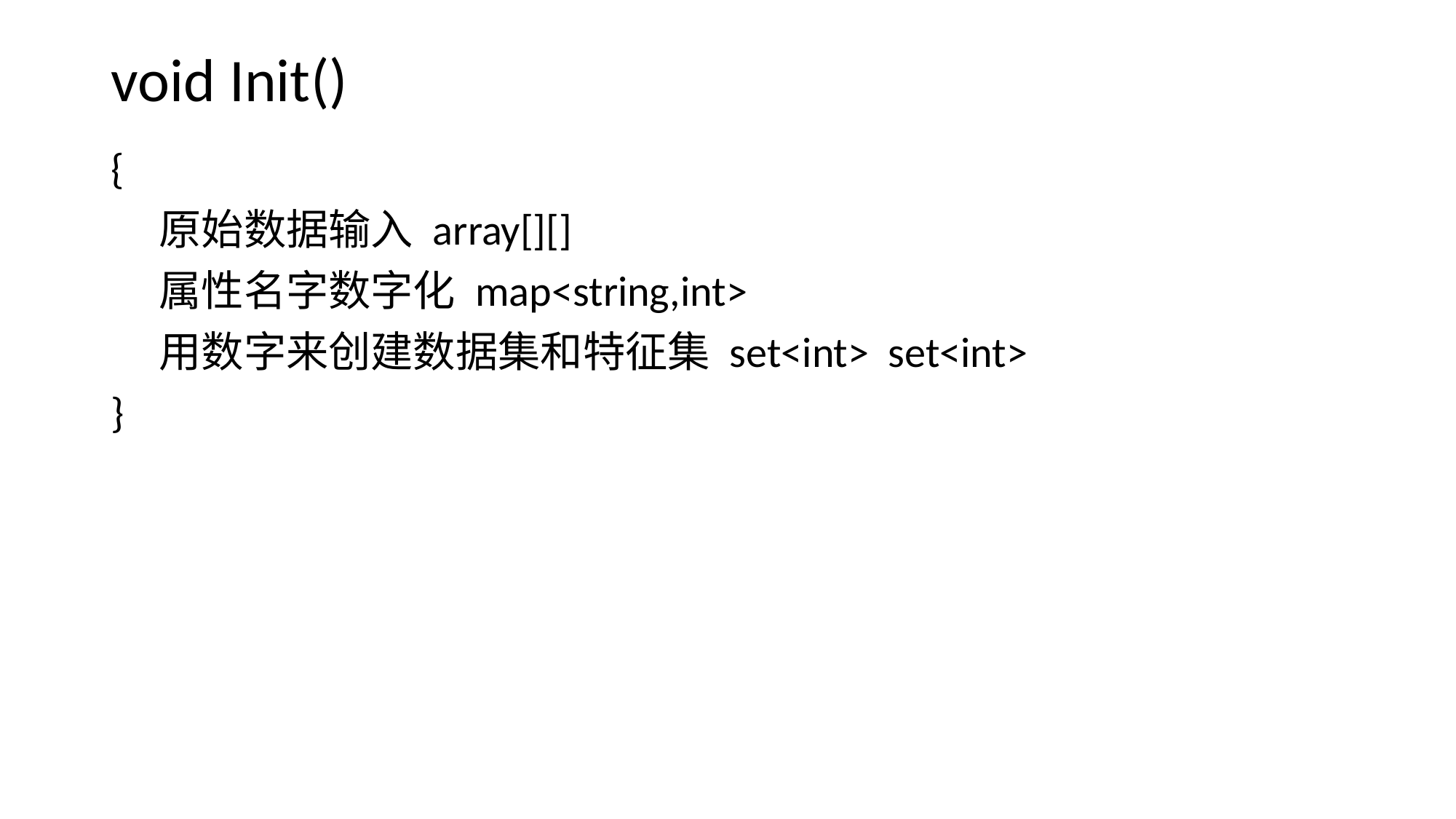

# void Init()
{
    原始数据输入 array[][]
    属性名字数字化 map<string,int>
    用数字来创建数据集和特征集 set<int>  set<int>
}